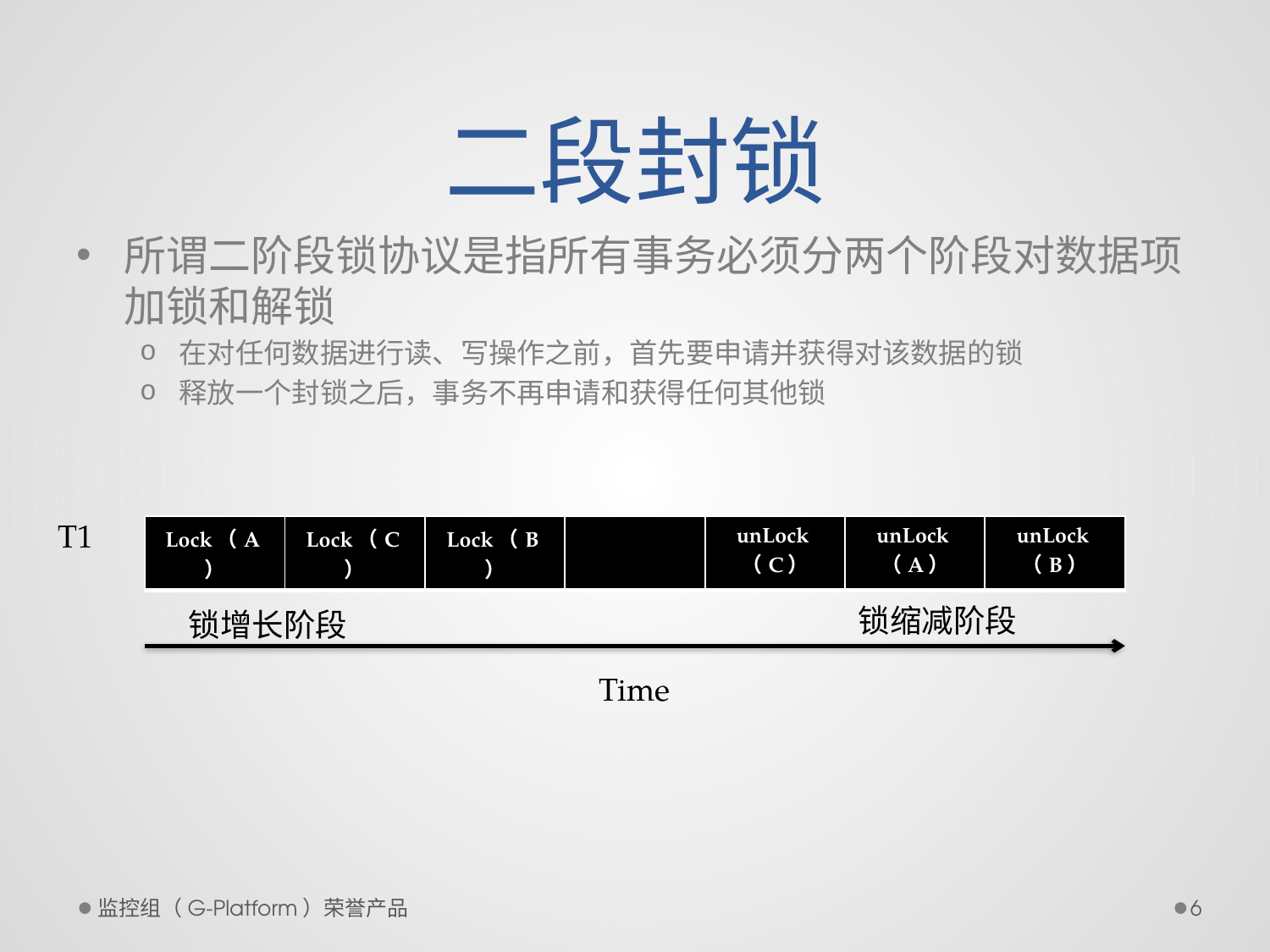

# 二段封锁
所谓二阶段锁协议是指所有事务必须分两个阶段对数据项加锁和解锁
在对任何数据进行读、写操作之前，首先要申请并获得对该数据的锁
释放一个封锁之后，事务不再申请和获得任何其他锁

T1
| Lock（A） | Lock（C） | Lock（B） |  | unLock（C） | unLock（A） | unLock（B） |
| --- | --- | --- | --- | --- | --- | --- |
锁缩减阶段
锁增长阶段
Time
监控组（G-Platform）荣誉产品
6